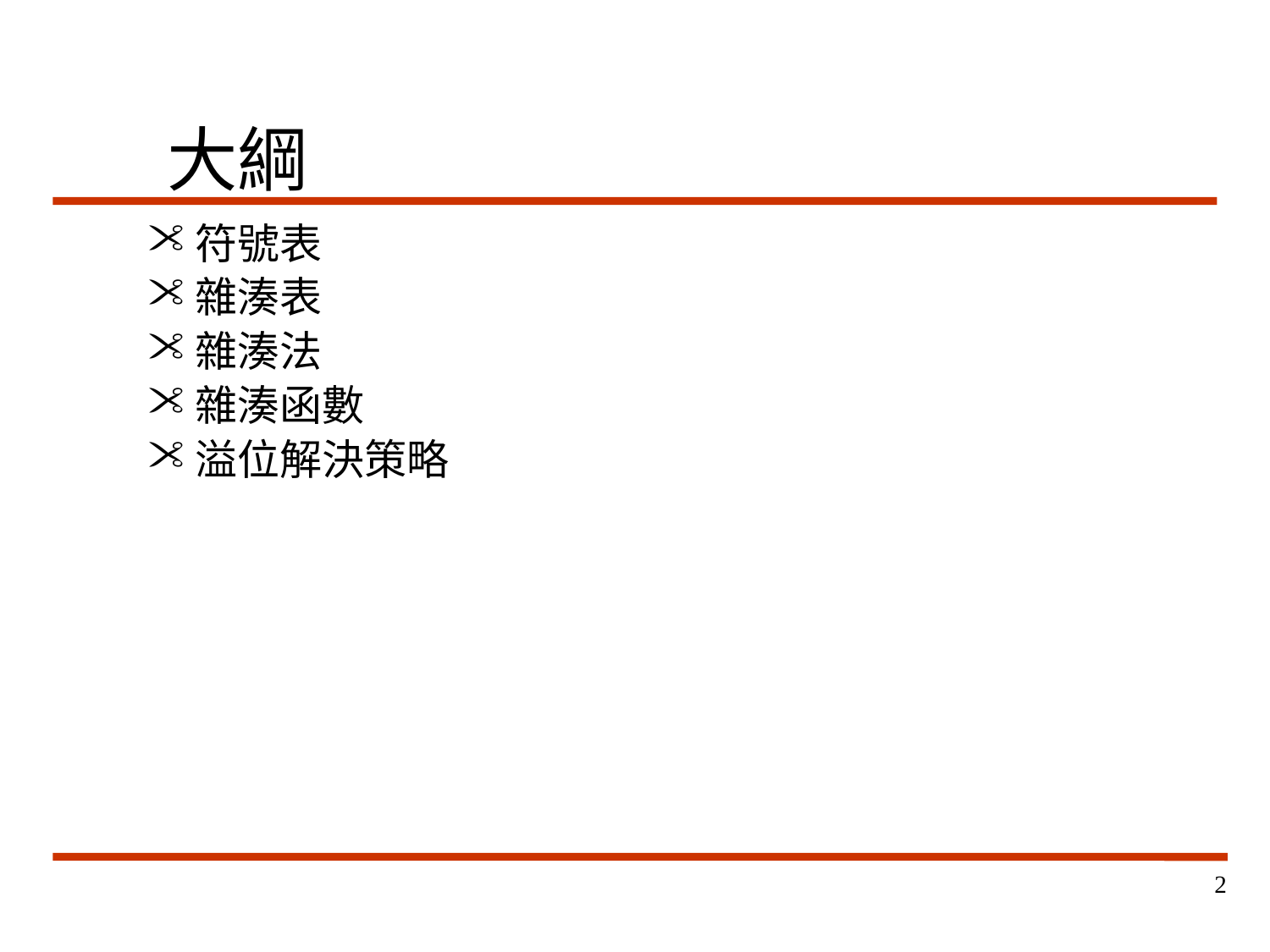

# 大綱
符號表
雜湊表
雜湊法
雜湊函數
溢位解決策略
2